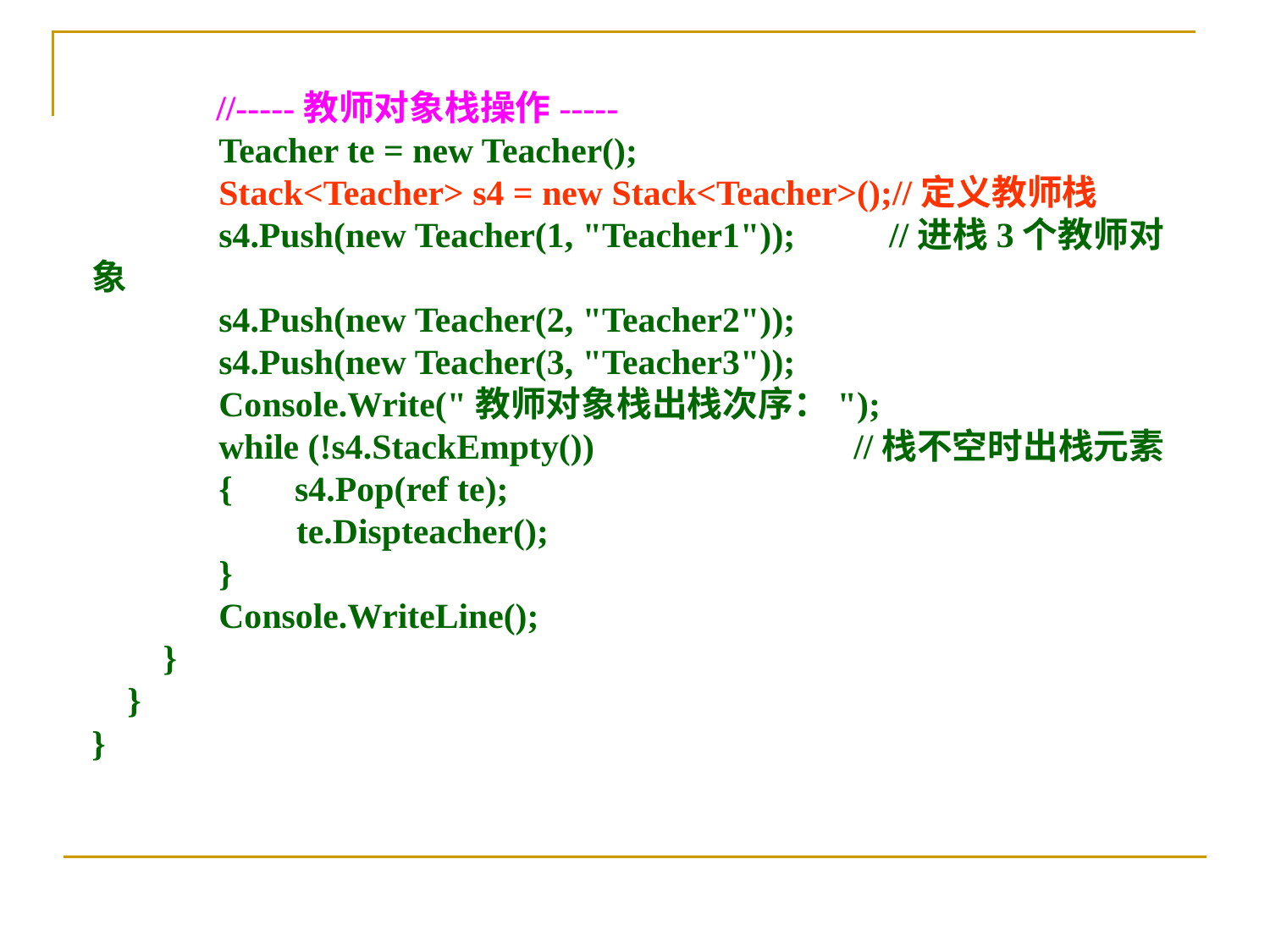

//-----教师对象栈操作-----
            	Teacher te = new Teacher();
            	Stack<Teacher> s4 = new Stack<Teacher>();//定义教师栈
            	s4.Push(new Teacher(1, "Teacher1"));	    //进栈3个教师对象
            	s4.Push(new Teacher(2, "Teacher2"));
            	s4.Push(new Teacher(3, "Teacher3"));
            	Console.Write("教师对象栈出栈次序：");
            	while (!s4.StackEmpty())			//栈不空时出栈元素
            	{       s4.Pop(ref te);
                       te.Dispteacher();
            	}
            	Console.WriteLine();
        }
    }
}